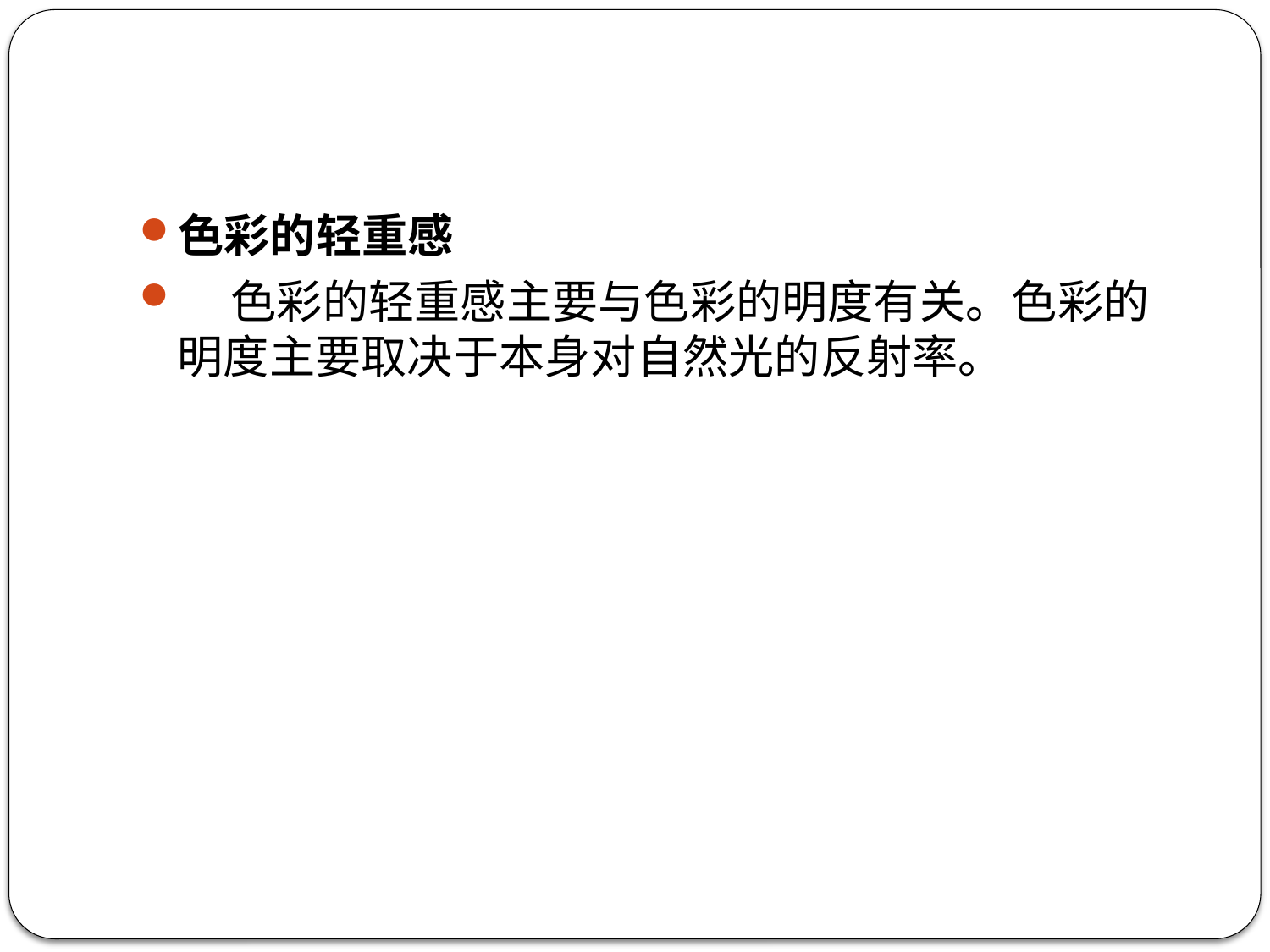

#
色彩的轻重感
    色彩的轻重感主要与色彩的明度有关。色彩的明度主要取决于本身对自然光的反射率。